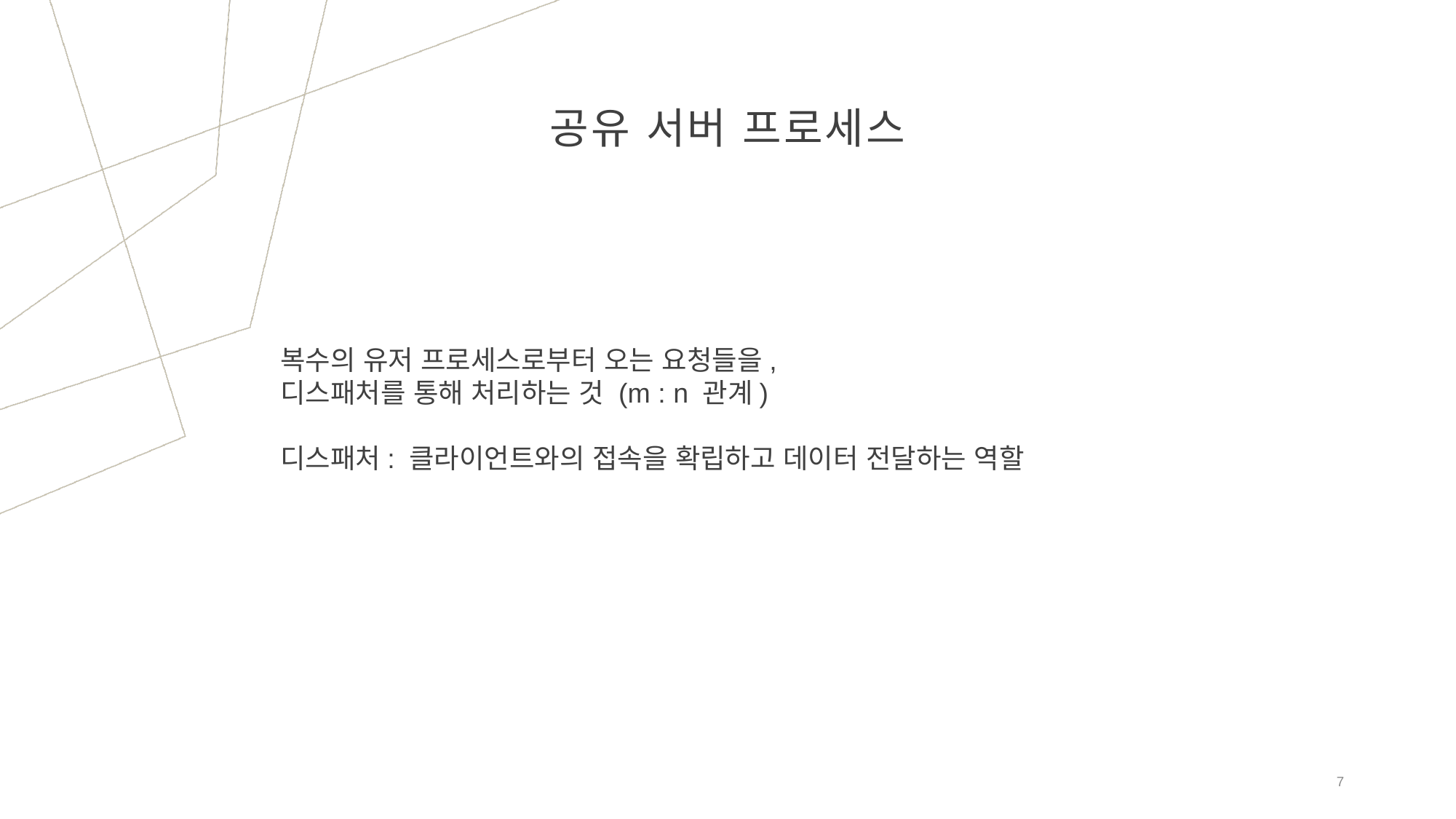

# 공유 서버 프로세스
복수의 유저 프로세스로부터 오는 요청들을,
디스패처를 통해 처리하는 것 (m : n 관계)

디스패처: 클라이언트와의 접속을 확립하고 데이터 전달하는 역할
7